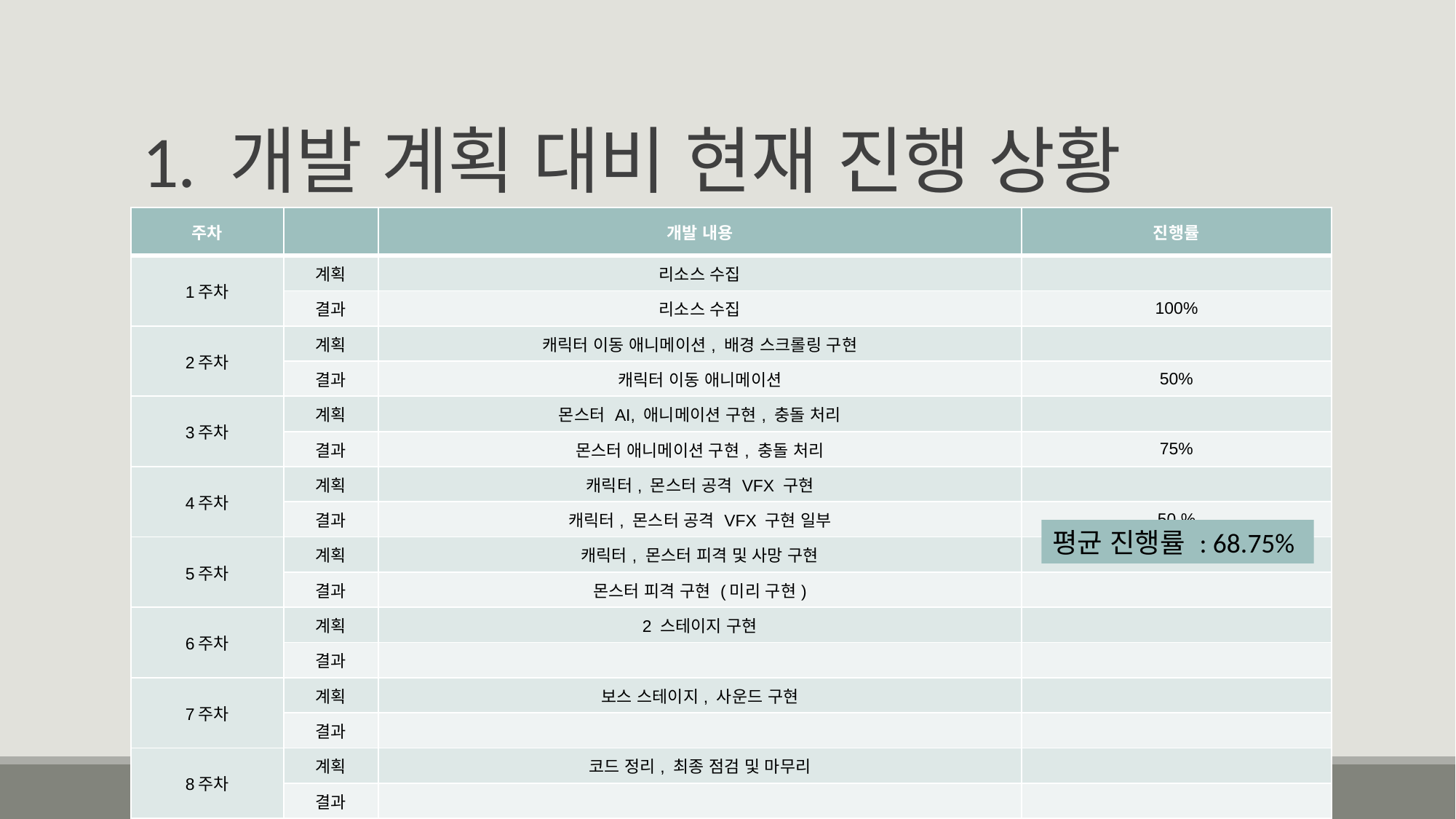

# 1. 개발 계획 대비 현재 진행 상황
| 주차 |  | 개발 내용 | 진행률 |
| --- | --- | --- | --- |
| 1주차 | 계획 | 리소스 수집 |  |
|  | 결과 | 리소스 수집 | 100% |
| 2주차 | 계획 | 캐릭터 이동 애니메이션, 배경 스크롤링 구현 |  |
|  | 결과 | 캐릭터 이동 애니메이션 | 50% |
| 3주차 | 계획 | 몬스터 AI, 애니메이션 구현, 충돌 처리 |  |
|  | 결과 | 몬스터 애니메이션 구현, 충돌 처리 | 75% |
| 4주차 | 계획 | 캐릭터, 몬스터 공격 VFX 구현 |  |
|  | 결과 | 캐릭터, 몬스터 공격 VFX 구현 일부 | 50 % |
| 5주차 | 계획 | 캐릭터, 몬스터 피격 및 사망 구현 |  |
|  | 결과 | 몬스터 피격 구현 (미리 구현) |  |
| 6주차 | 계획 | 2 스테이지 구현 |  |
|  | 결과 |  |  |
| 7주차 | 계획 | 보스 스테이지, 사운드 구현 |  |
|  | 결과 |  |  |
| 8주차 | 계획 | 코드 정리, 최종 점검 및 마무리 |  |
|  | 결과 |  |  |
평균 진행률 : 68.75%